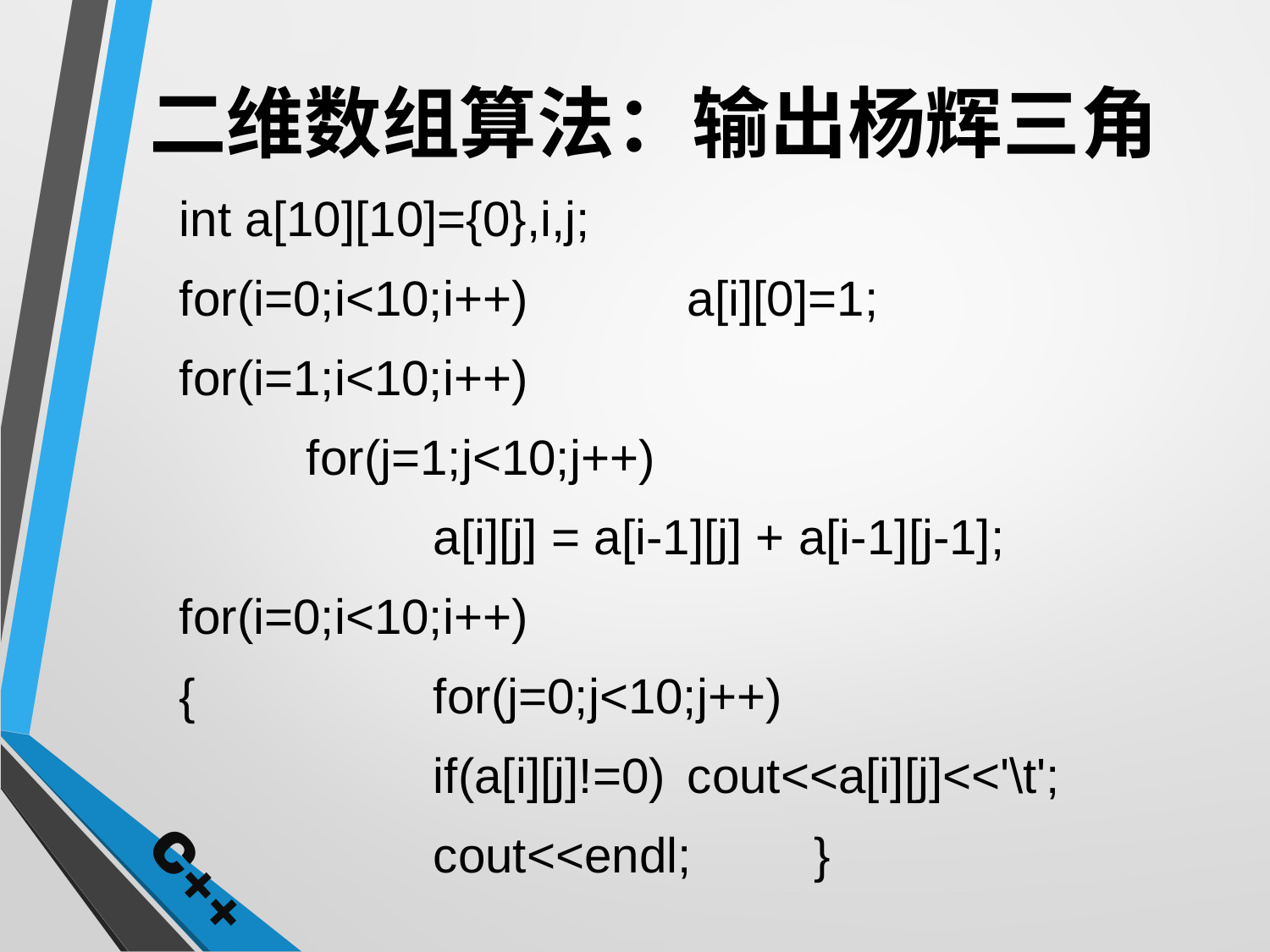

# 二维数组算法：输出杨辉三角
	int a[10][10]={0},i,j;
	for(i=0;i<10;i++)		a[i][0]=1;
	for(i=1;i<10;i++)
		for(j=1;j<10;j++)
			a[i][j] = a[i-1][j] + a[i-1][j-1];
	for(i=0;i<10;i++)
	{		for(j=0;j<10;j++)
			if(a[i][j]!=0)	cout<<a[i][j]<<'\t';
			cout<<endl;	}